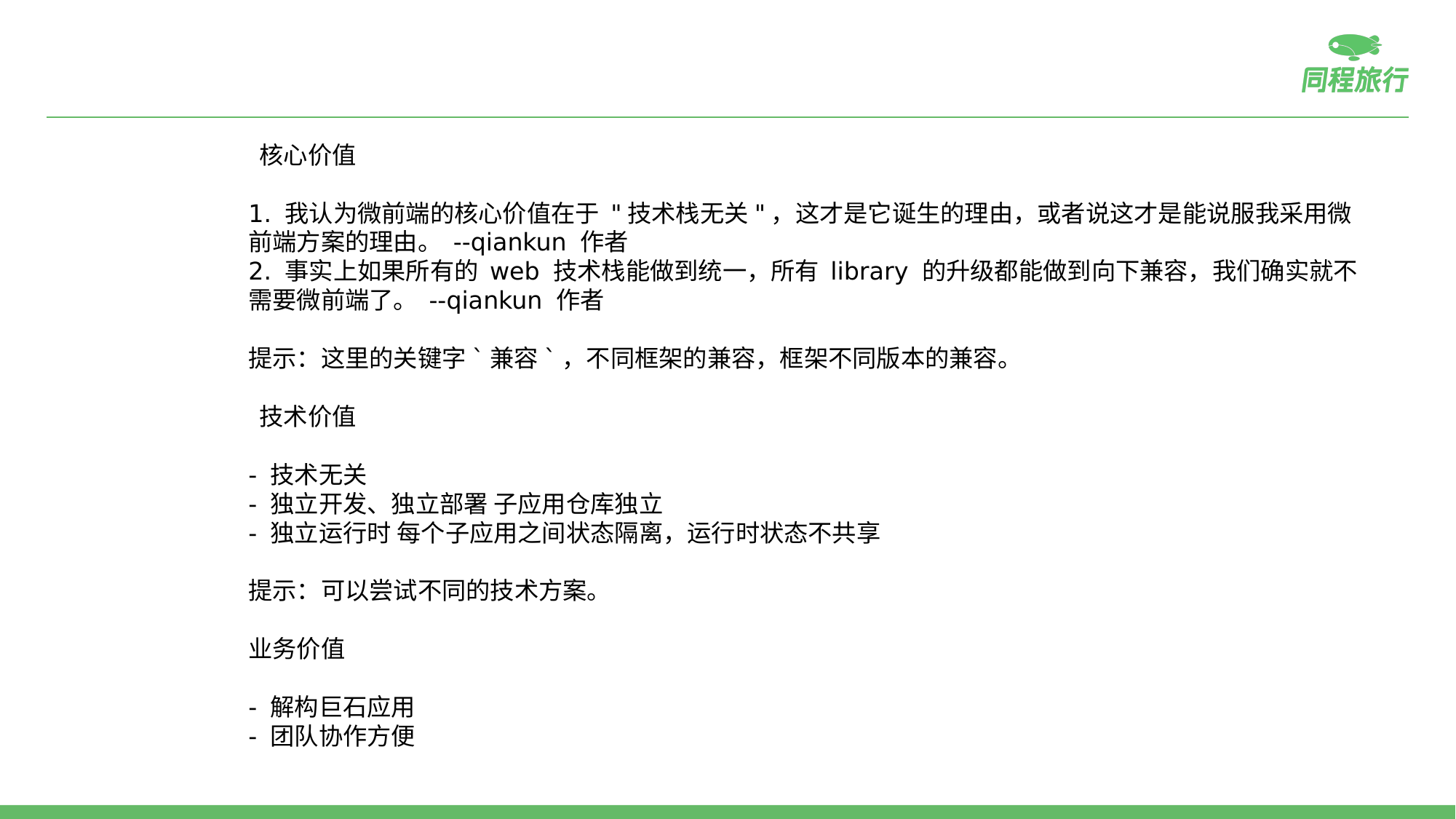

核心价值

1. 我认为微前端的核心价值在于 "技术栈无关"，这才是它诞生的理由，或者说这才是能说服我采用微前端方案的理由。 --qiankun 作者
2. 事实上如果所有的 web 技术栈能做到统一，所有 library 的升级都能做到向下兼容，我们确实就不需要微前端了。 --qiankun 作者

提示：这里的关键字`兼容`，不同框架的兼容，框架不同版本的兼容。

 技术价值

- 技术无关
- 独立开发、独立部署 子应用仓库独立
- 独立运行时 每个子应用之间状态隔离，运行时状态不共享

提示：可以尝试不同的技术方案。

业务价值

- 解构巨石应用
- 团队协作方便

1